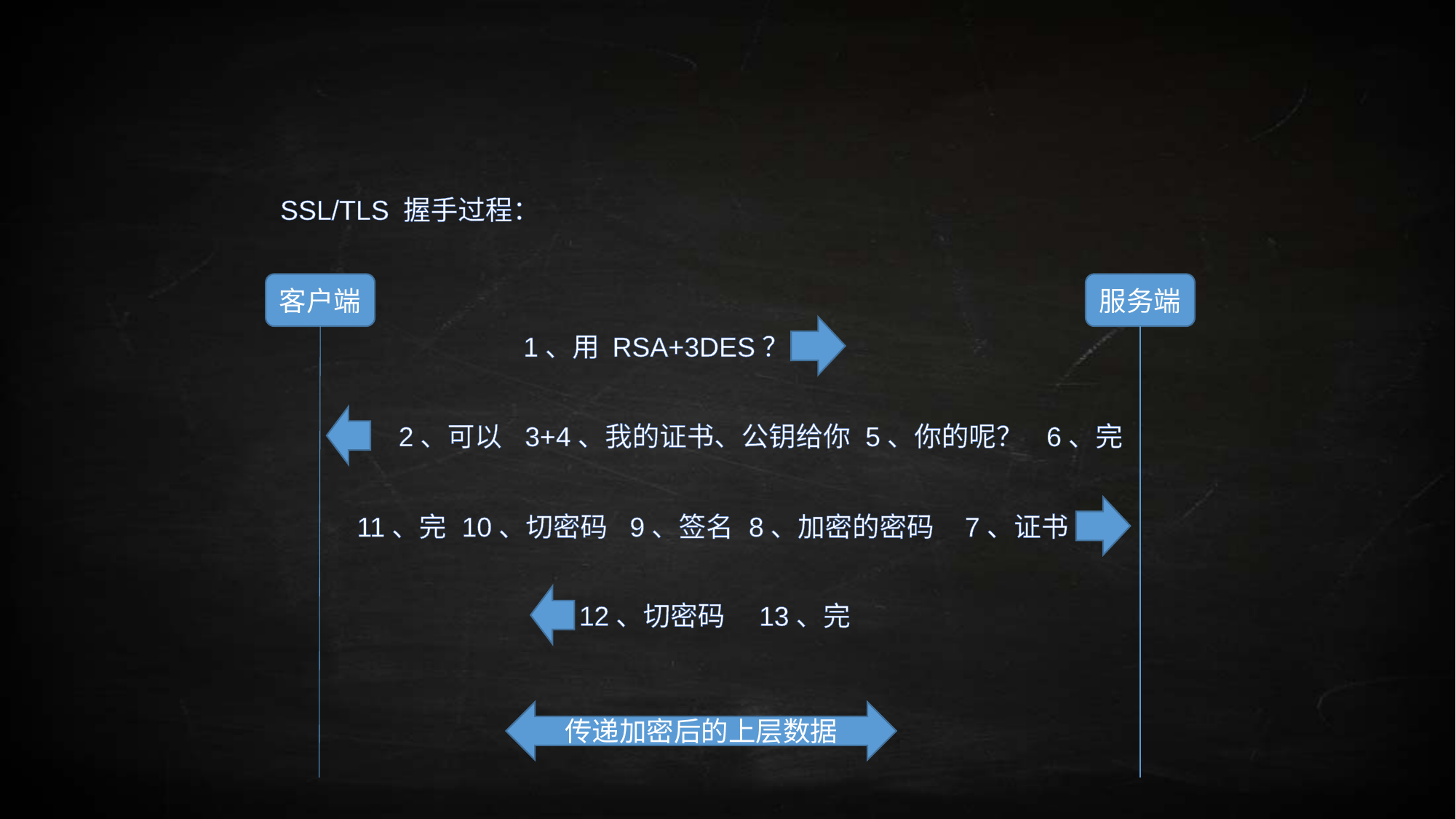

SSL/TLS 握手过程：
客户端
服务端

1、用 RSA+3DES？

2、可以
3+4、我的证书、公钥给你
5、你的呢？
6、完

11、完
9、签名
10、切密码
8、加密的密码
7、证书

12、切密码
13、完
传递加密后的上层数据